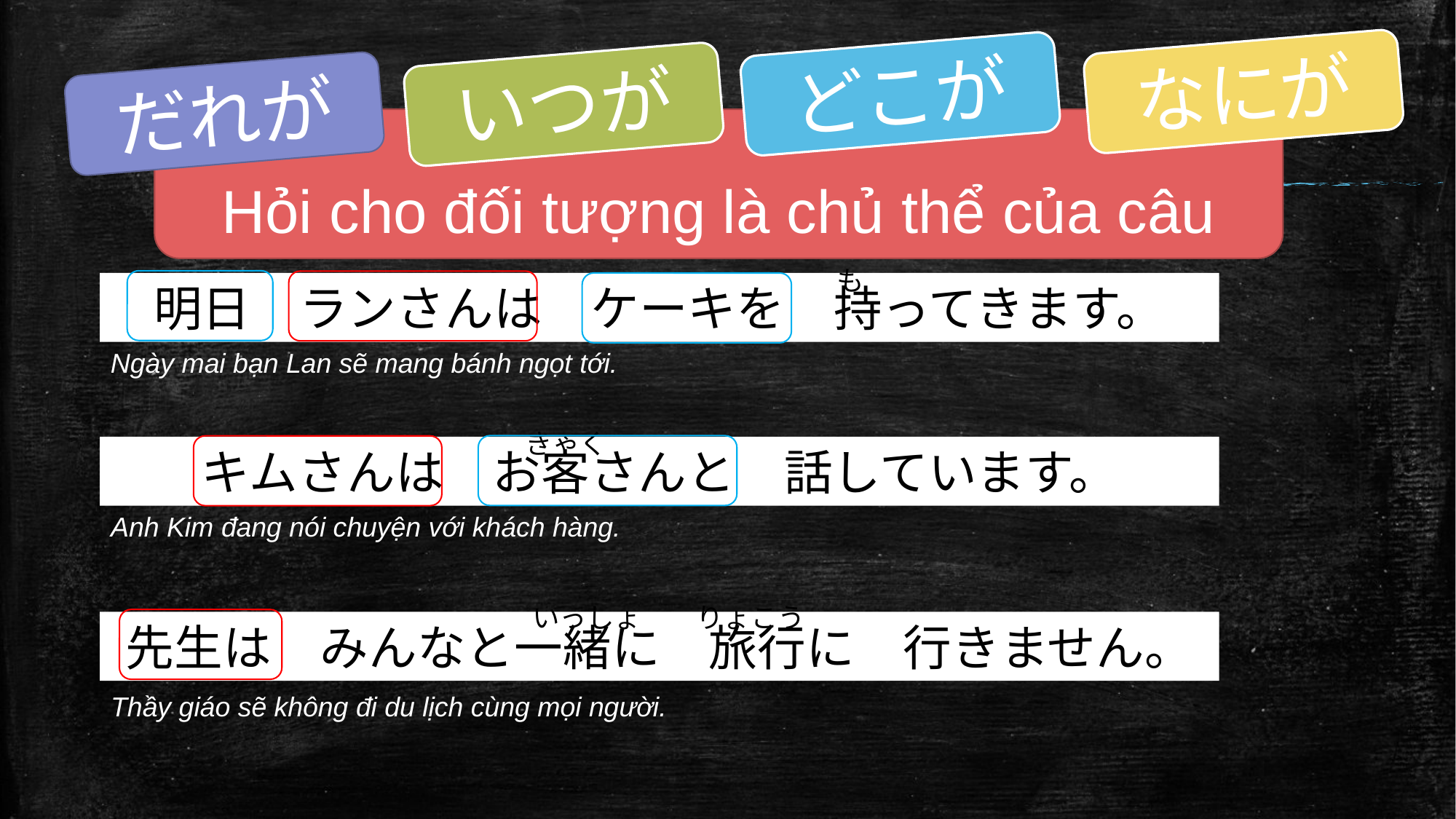

なにが
どこが
いつが
だれが
Hỏi cho đối tượng là chủ thể của câu
も

明日　ランさんは　ケーキを　持ってきます。

Ngày mai bạn Lan sẽ mang bánh ngọt tới.
きゃく

キムさんは　お客さんと　話しています。
Anh Kim đang nói chuyện với khách hàng.
いっしょ　　りょこう

先生は　みんなと一緒に　旅行に　行きません。
Thầy giáo sẽ không đi du lịch cùng mọi người.